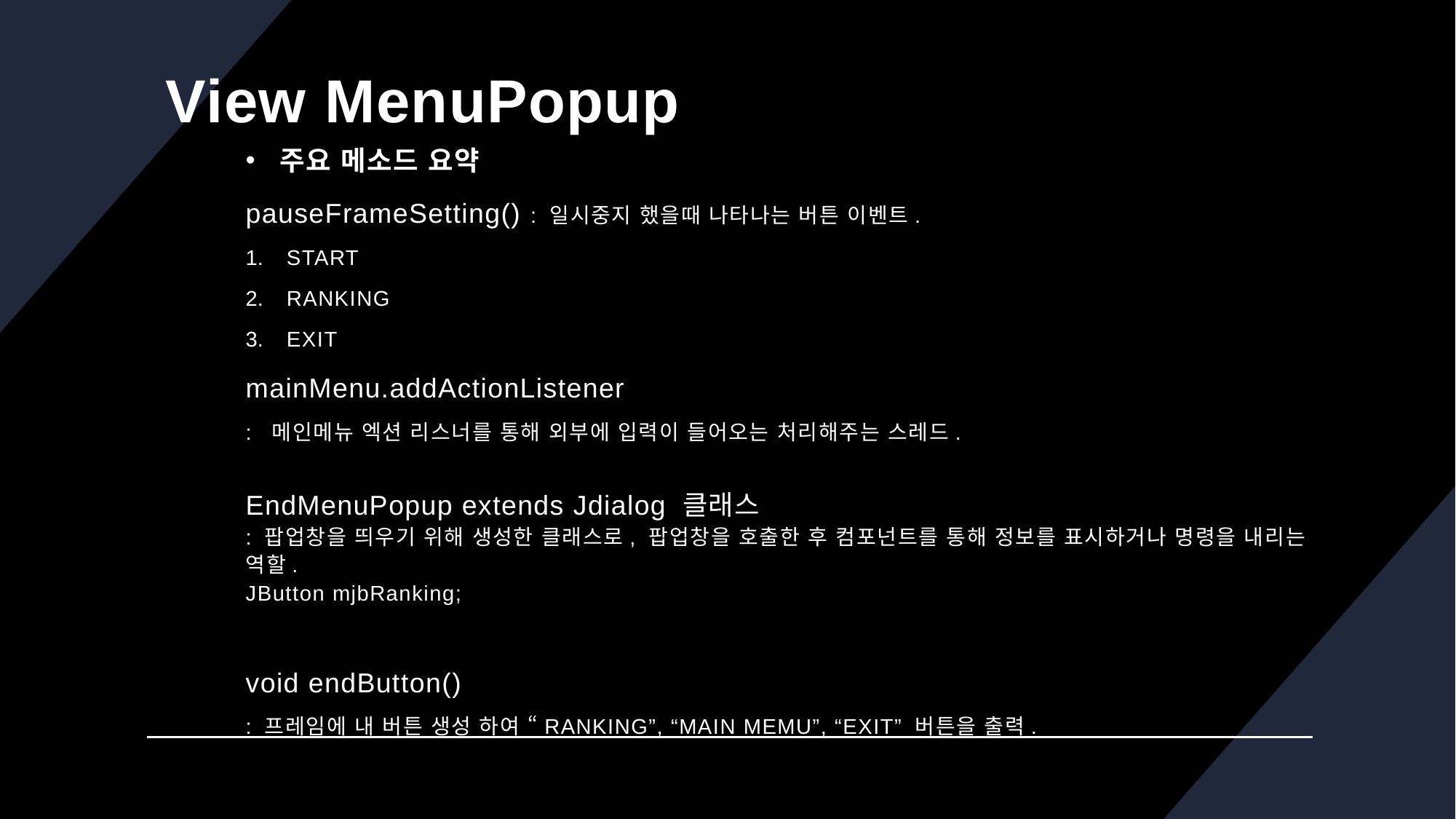

# View MenuPopup

주요 메소드 요약
pauseFrameSetting() : 일시중지 했을때 나타나는 버튼 이벤트.
START
RANKING
EXIT
mainMenu.addActionListener
:  메인메뉴 엑션 리스너를 통해 외부에 입력이 들어오는 처리해주는 스레드.

EndMenuPopup extends Jdialog 클래스
: 팝업창을 띄우기 위해 생성한 클래스로, 팝업창을 호출한 후 컴포넌트를 통해 정보를 표시하거나 명령을 내리는 역할.
JButton mjbRanking;

void endButton()
: 프레임에 내 버튼 생성 하여 “RANKING”, “MAIN MEMU”, “EXIT” 버튼을 출력.

MySQL과 Eclipse 연동